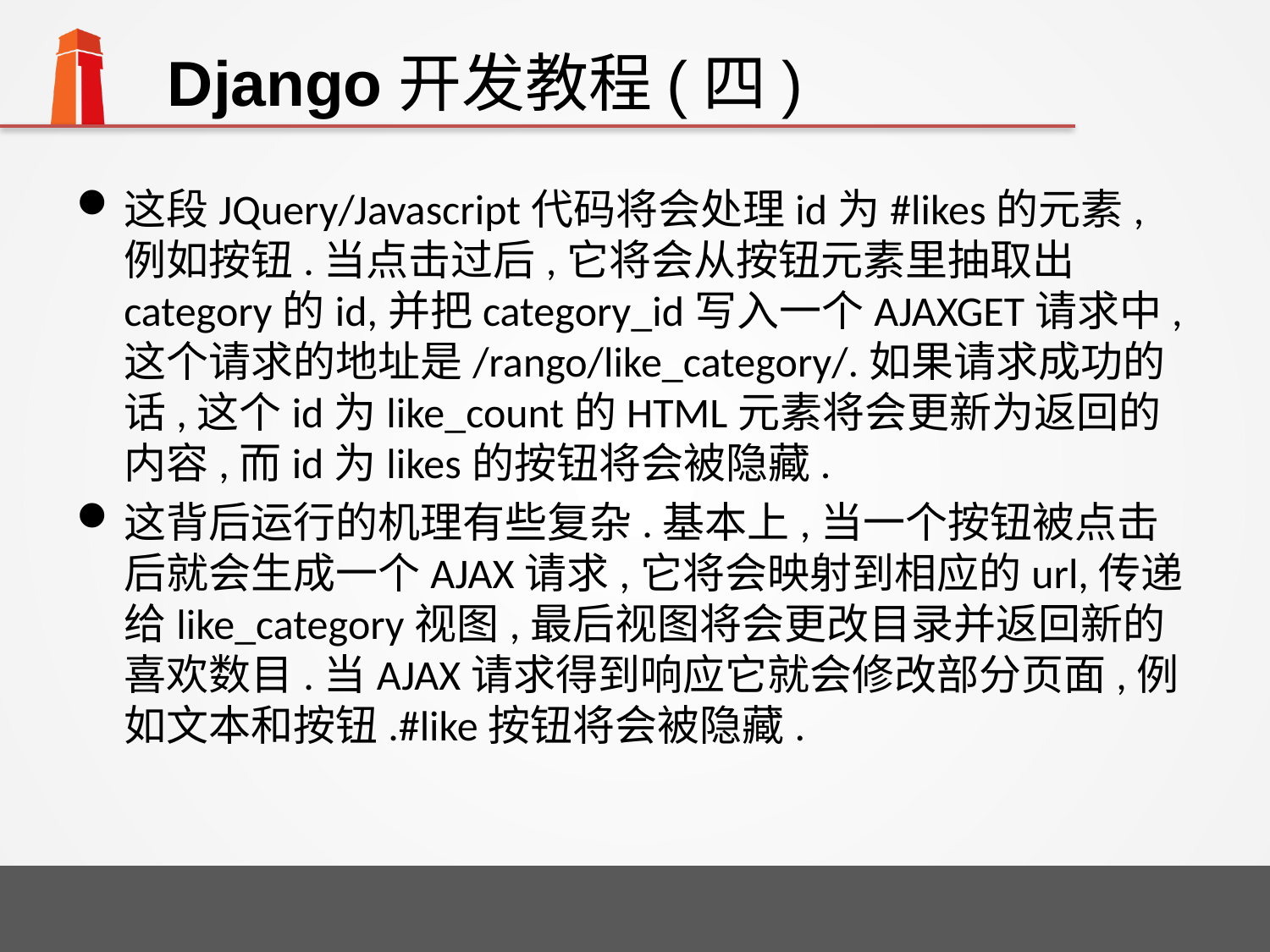

# Django开发教程(四)
这段JQuery/Javascript代码将会处理id为#likes的元素,例如按钮.当点击过后,它将会从按钮元素里抽取出category的id,并把category_id写入一个AJAXGET请求中,这个请求的地址是/rango/like_category/.如果请求成功的话,这个id为like_count的HTML元素将会更新为返回的内容,而id为likes的按钮将会被隐藏.
这背后运行的机理有些复杂.基本上,当一个按钮被点击后就会生成一个AJAX请求,它将会映射到相应的url,传递给like_category视图,最后视图将会更改目录并返回新的喜欢数目.当AJAX请求得到响应它就会修改部分页面,例如文本和按钮.#like按钮将会被隐藏.